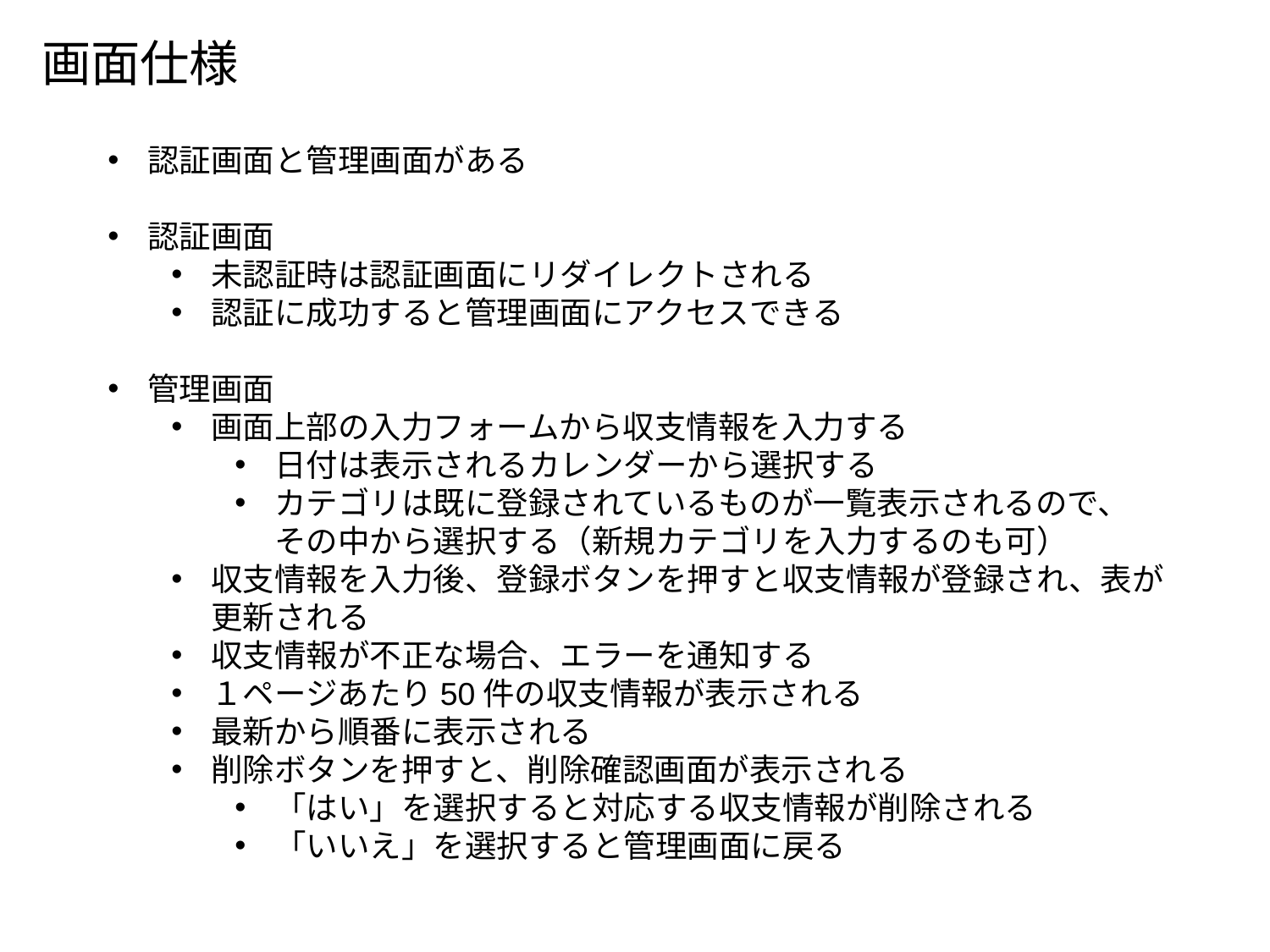

画面仕様
認証画面と管理画面がある

認証画面
未認証時は認証画面にリダイレクトされる
認証に成功すると管理画面にアクセスできる

管理画面
画面上部の入力フォームから収支情報を入力する
日付は表示されるカレンダーから選択する
カテゴリは既に登録されているものが一覧表示されるので、
その中から選択する（新規カテゴリを入力するのも可）
収支情報を入力後、登録ボタンを押すと収支情報が登録され、表が
更新される
収支情報が不正な場合、エラーを通知する
１ページあたり50件の収支情報が表示される
最新から順番に表示される
削除ボタンを押すと、削除確認画面が表示される
「はい」を選択すると対応する収支情報が削除される
「いいえ」を選択すると管理画面に戻る